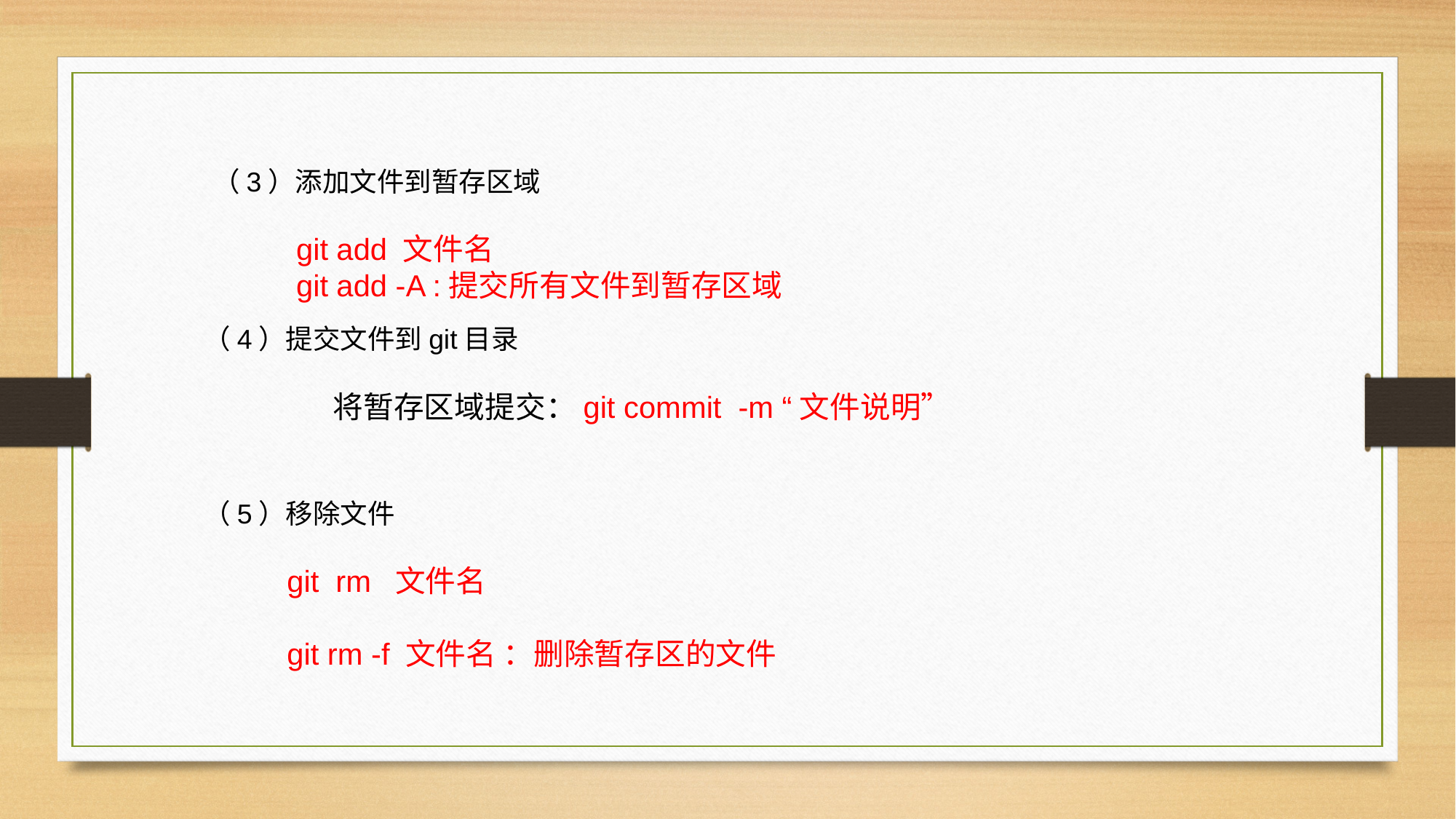

（3）添加文件到暂存区域

          git add 文件名
          git add -A :提交所有文件到暂存区域

（4）提交文件到git目录

	  将暂存区域提交：git commit  -m “文件说明”

（5）移除文件

          git  rm  文件名

          git rm -f 文件名 ：删除暂存区的文件